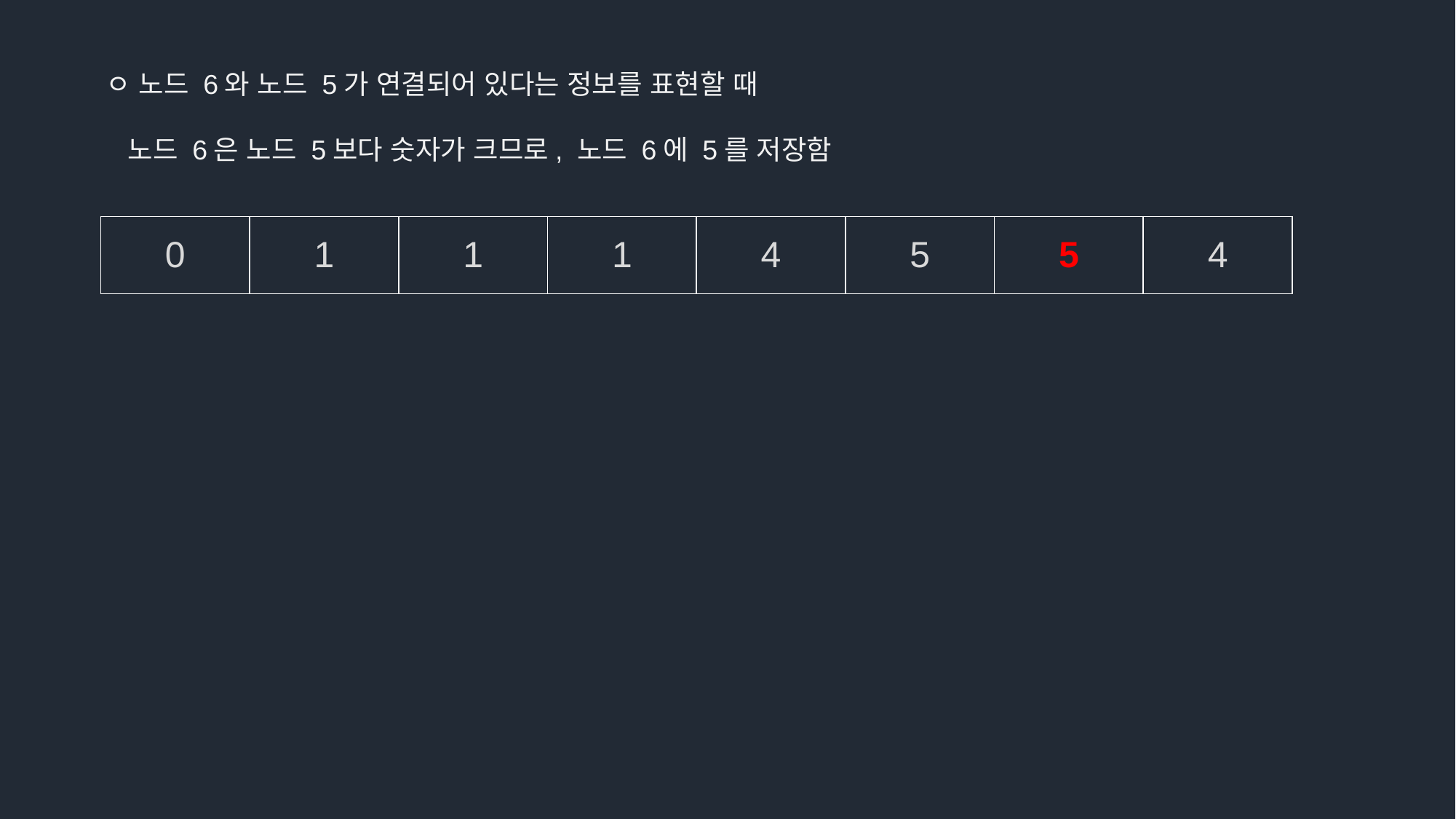

ㅇ 노드 6와 노드 5가 연결되어 있다는 정보를 표현할 때

  노드 6은 노드 5보다 숫자가 크므로, 노드 6에 5를 저장함
| 0 | 1 | 1 | 1 | 4 | 5 | 5 | 4 |
| --- | --- | --- | --- | --- | --- | --- | --- |